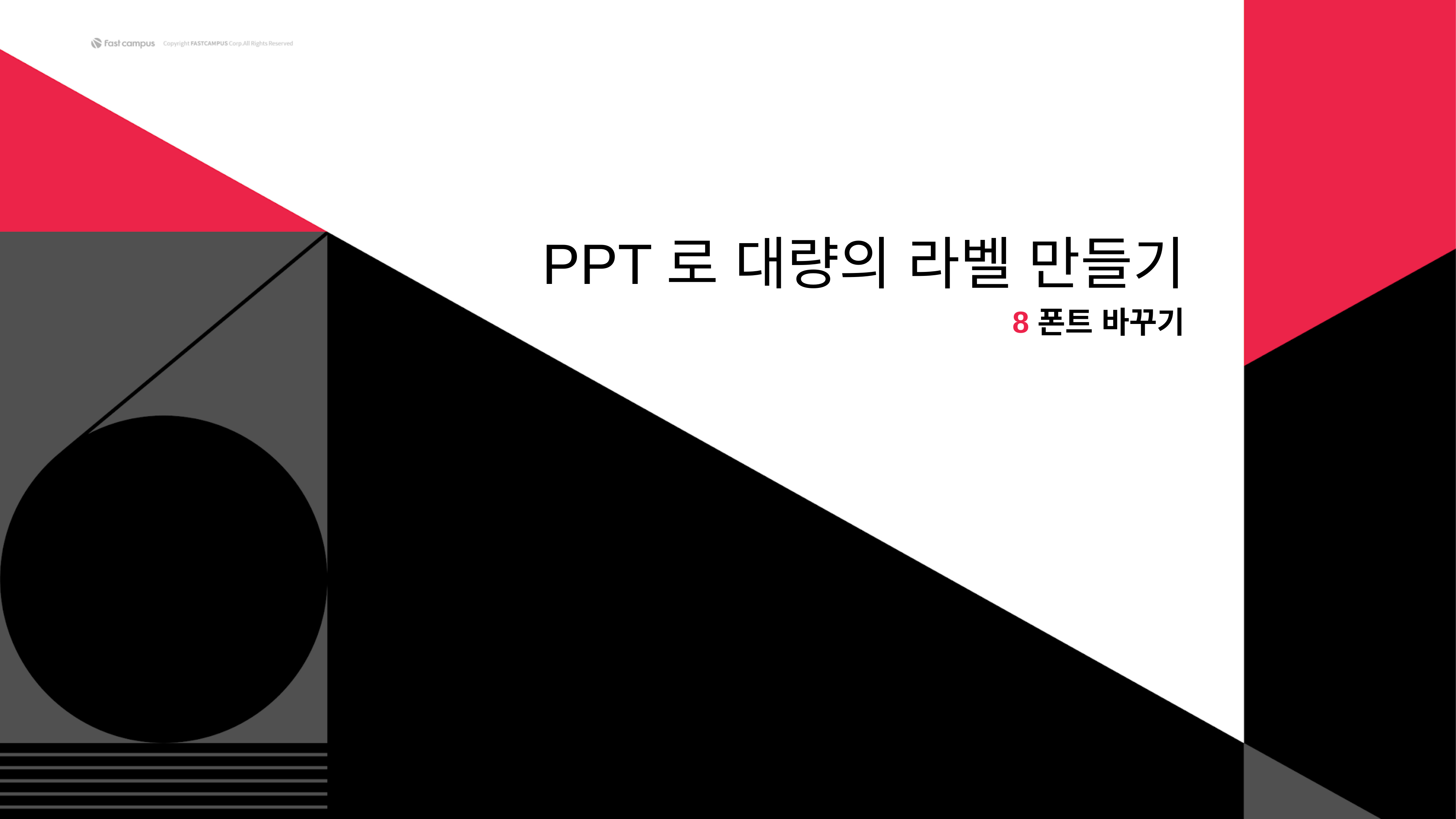

# PPT로 대량의 라벨 만들기
8
폰트 바꾸기